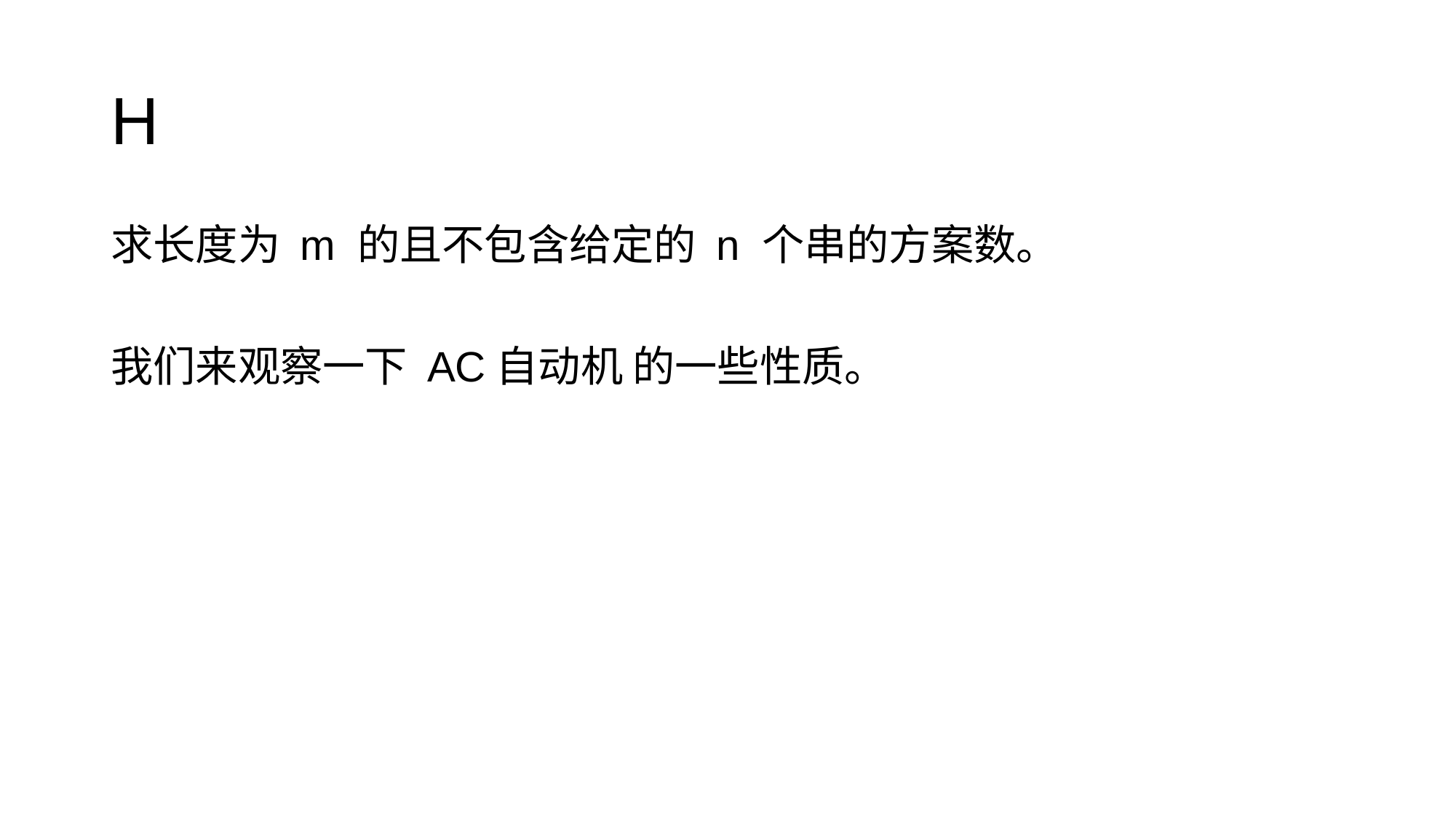

# H
求长度为 m 的且不包含给定的 n 个串的方案数。

我们来观察一下 AC自动机 的一些性质。